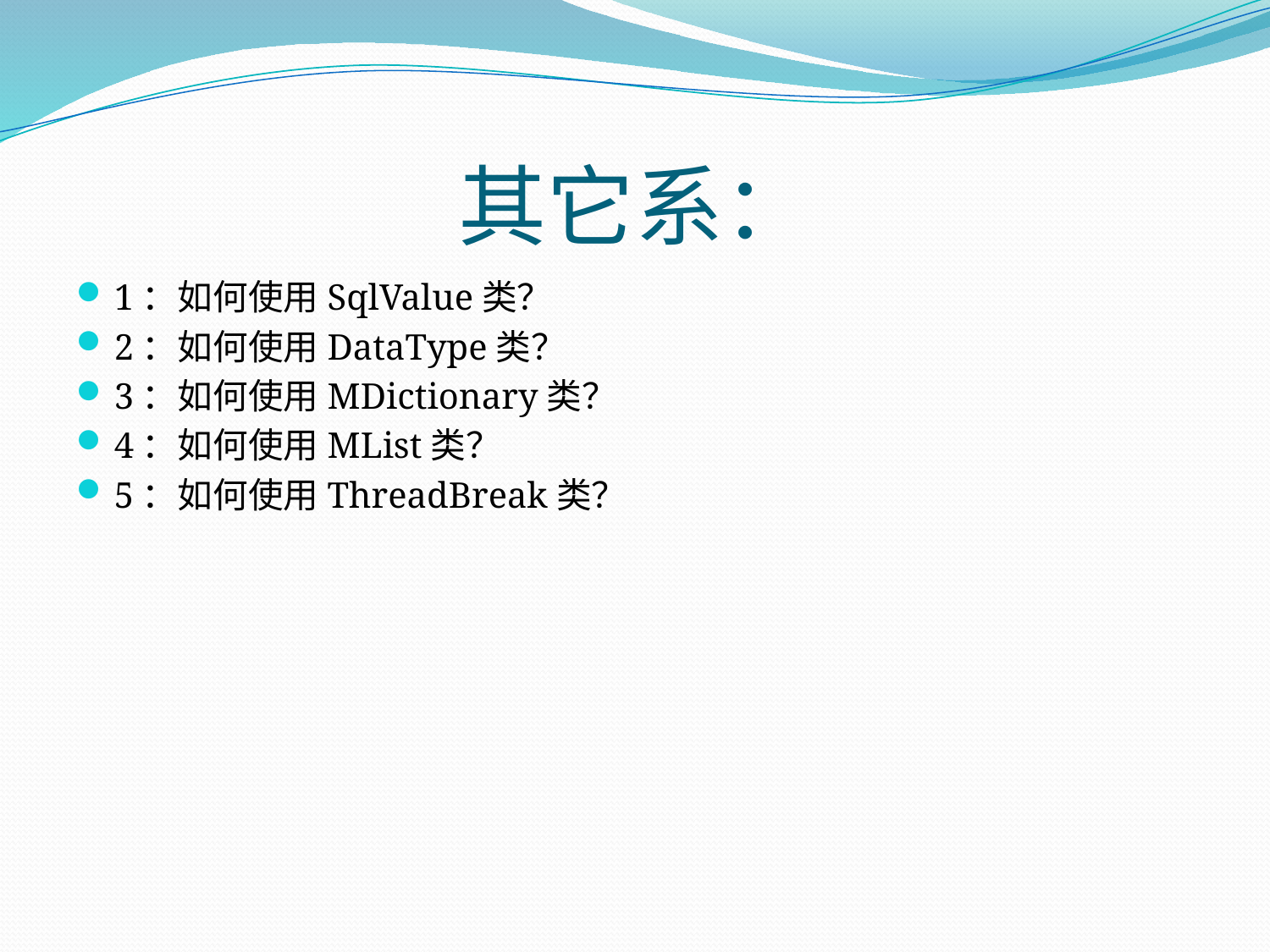

# 其它系：
1：如何使用SqlValue类？
2：如何使用DataType类？
3：如何使用MDictionary类？
4：如何使用MList类？
5：如何使用ThreadBreak类？